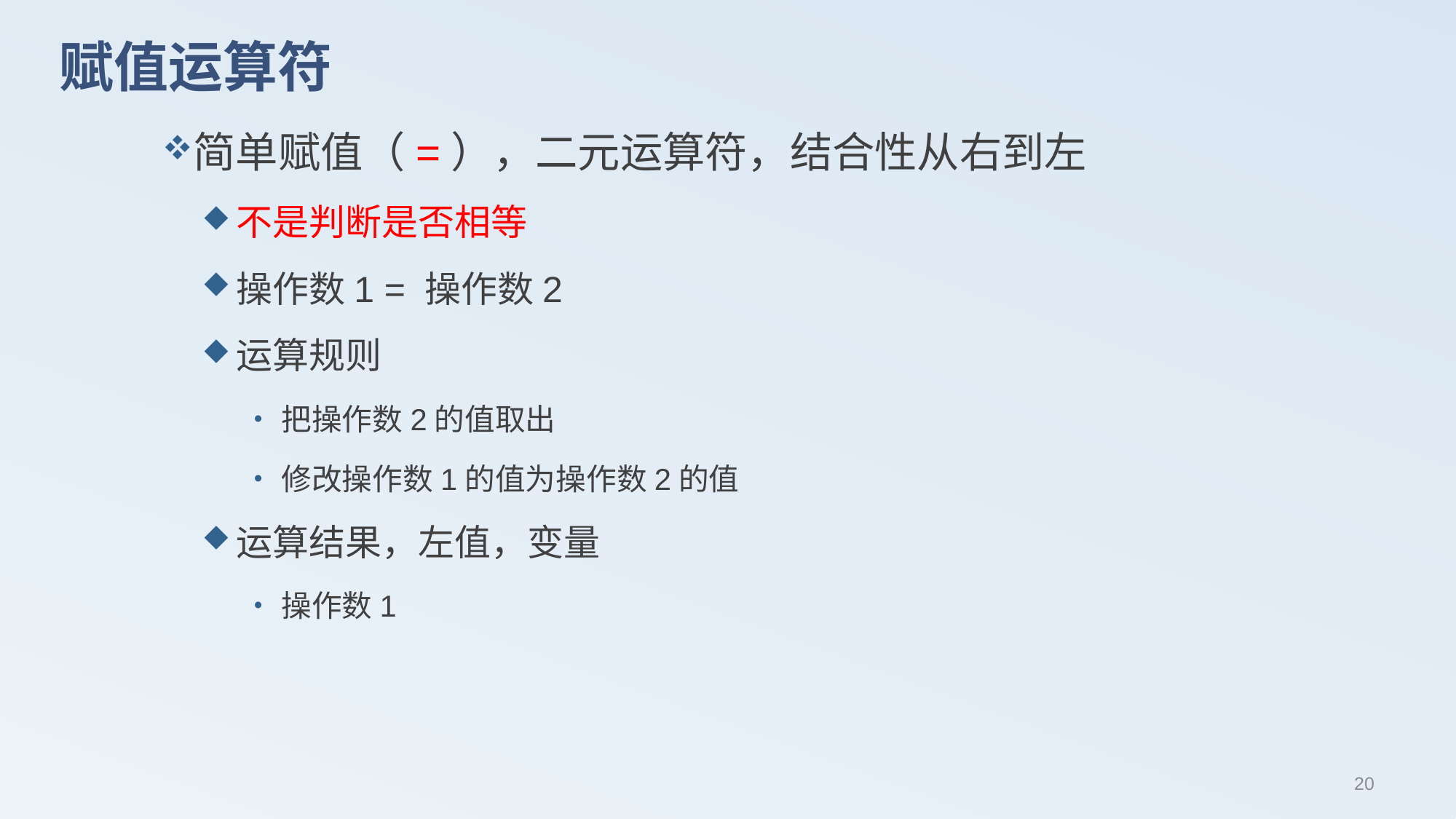

# 赋值运算符
简单赋值（=），二元运算符，结合性从右到左
不是判断是否相等
操作数1 = 操作数2
运算规则
把操作数2的值取出
修改操作数1的值为操作数2的值
运算结果，左值，变量
操作数1